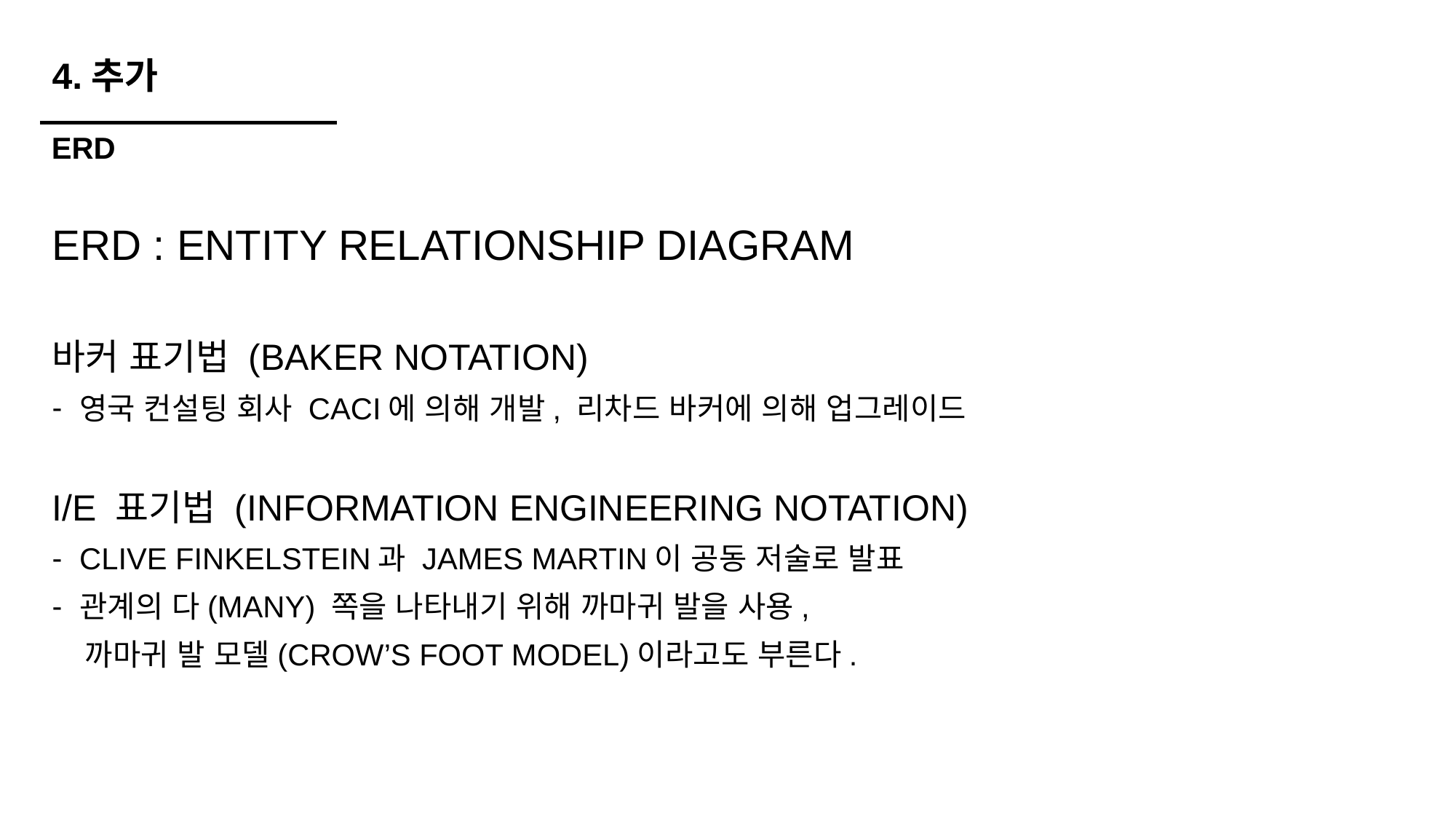

# 4.추가
ERD
ERD : ENTITY RELATIONSHIP DIAGRAM

바커 표기법 (BAKER NOTATION)
영국 컨설팅 회사 CACI에 의해 개발, 리차드 바커에 의해 업그레이드

I/E 표기법 (INFORMATION ENGINEERING NOTATION)
CLIVE FINKELSTEIN과 JAMES MARTIN이 공동 저술로 발표
관계의 다(MANY) 쪽을 나타내기 위해 까마귀 발을 사용,
   까마귀 발 모델(CROW’S FOOT MODEL)이라고도 부른다.